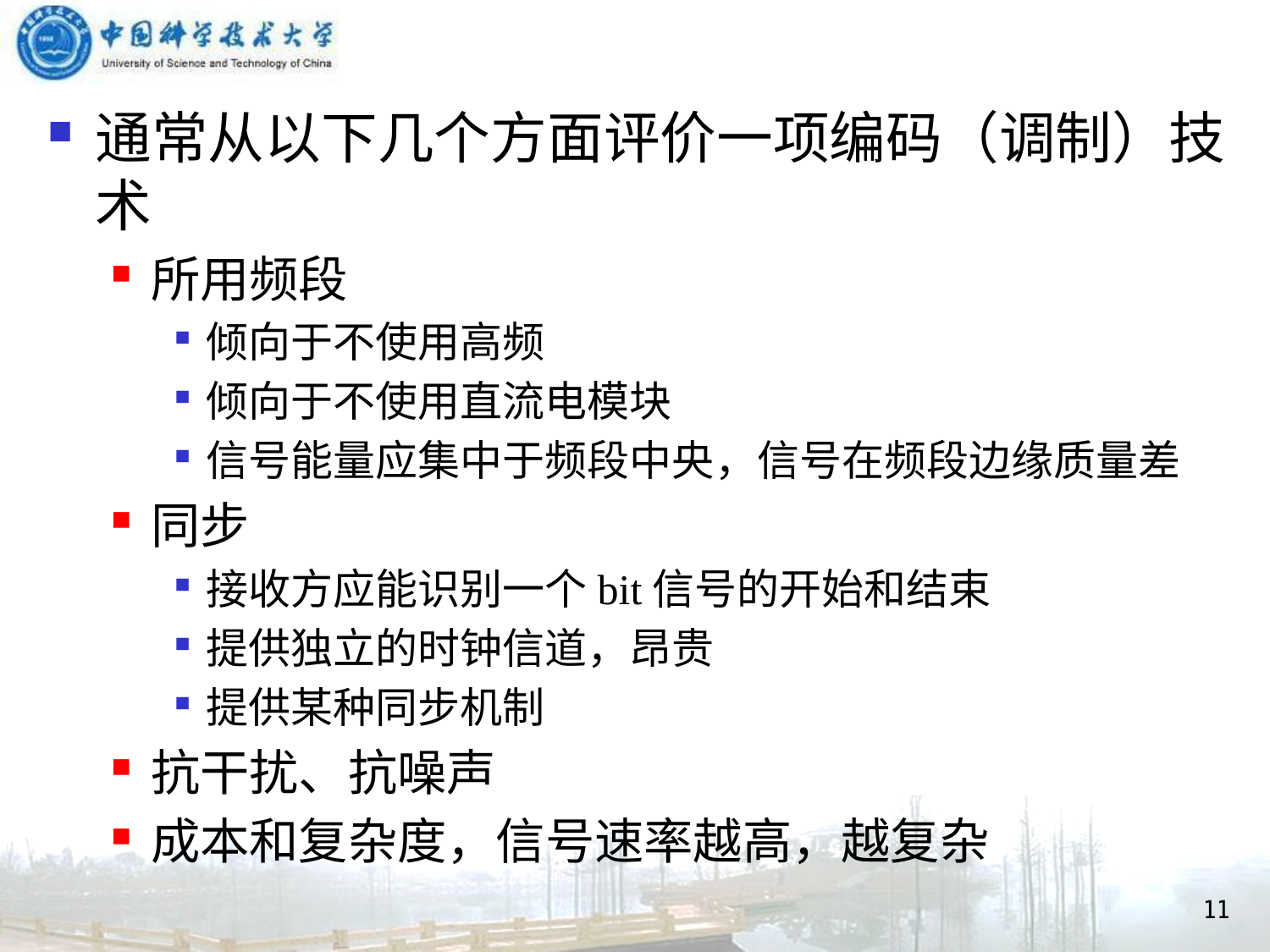

通常从以下几个方面评价一项编码（调制）技术
所用频段
倾向于不使用高频
倾向于不使用直流电模块
信号能量应集中于频段中央，信号在频段边缘质量差
同步
接收方应能识别一个bit信号的开始和结束
提供独立的时钟信道，昂贵
提供某种同步机制
抗干扰、抗噪声
成本和复杂度，信号速率越高，越复杂
11